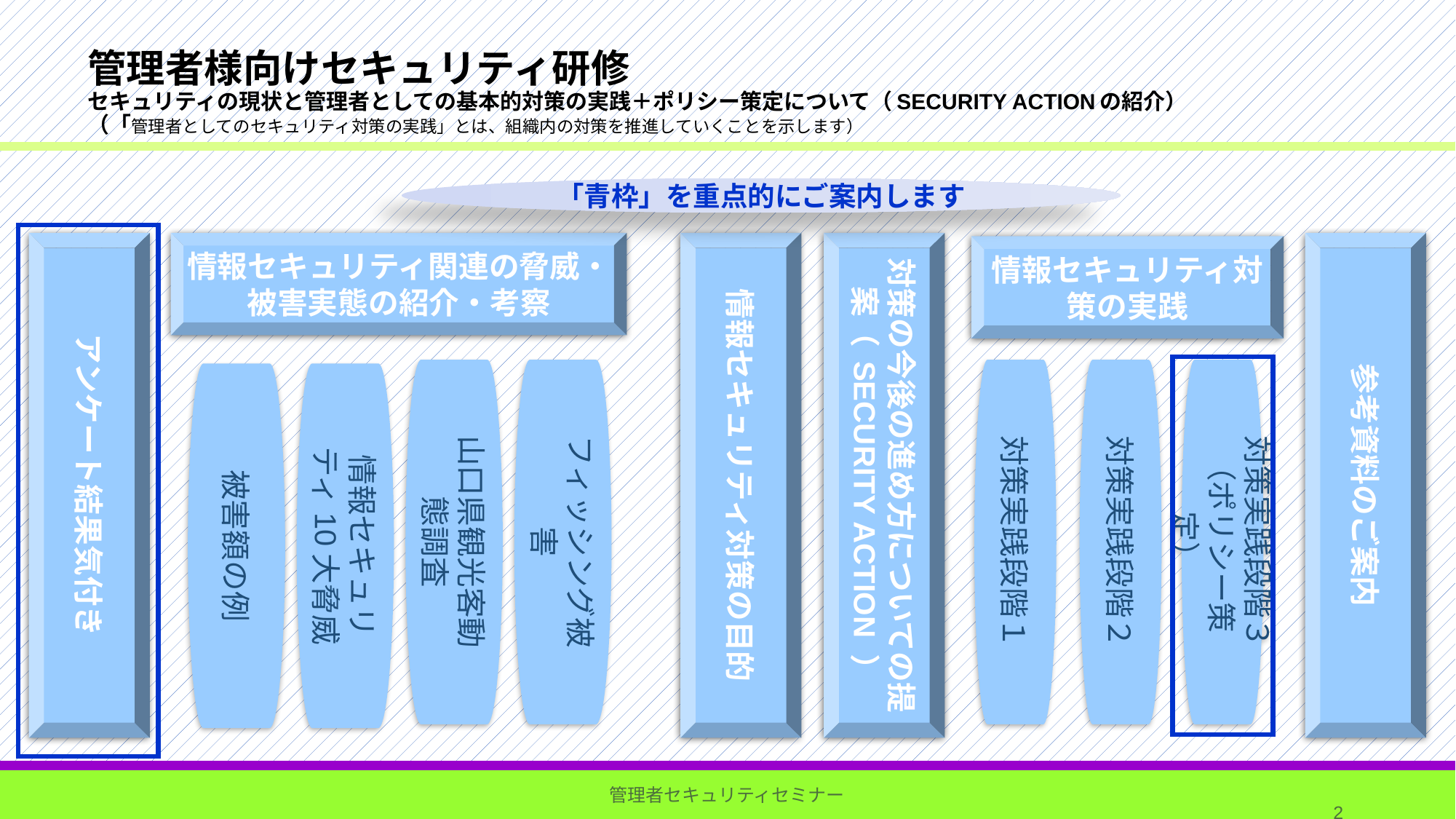

# 管理者様向けセキュリティ研修 セキュリティの現状と管理者としての基本的対策の実践＋ポリシー策定について（SECURITY ACTIONの紹介） （「管理者としてのセキュリティ対策の実践」とは、組織内の対策を推進していくことを示します）
「青枠」を重点的にご案内します

アンケート結果気付き
情報セキュリティ関連の脅威・被害実態の紹介・考察
情報セキュリティ対策の目的
対策の今後の進め方についての提案（ SECURITY ACTION ）
参考資料のご案内
情報セキュリティ対策の実践

山口県観光客動態調査
フィッシング被害
対策実践段階１
対策実践段階２
対策実践段階３（ポリシー策定）
被害額の例
情報セキュリティ10大脅威
管理者セキュリティセミナー
2